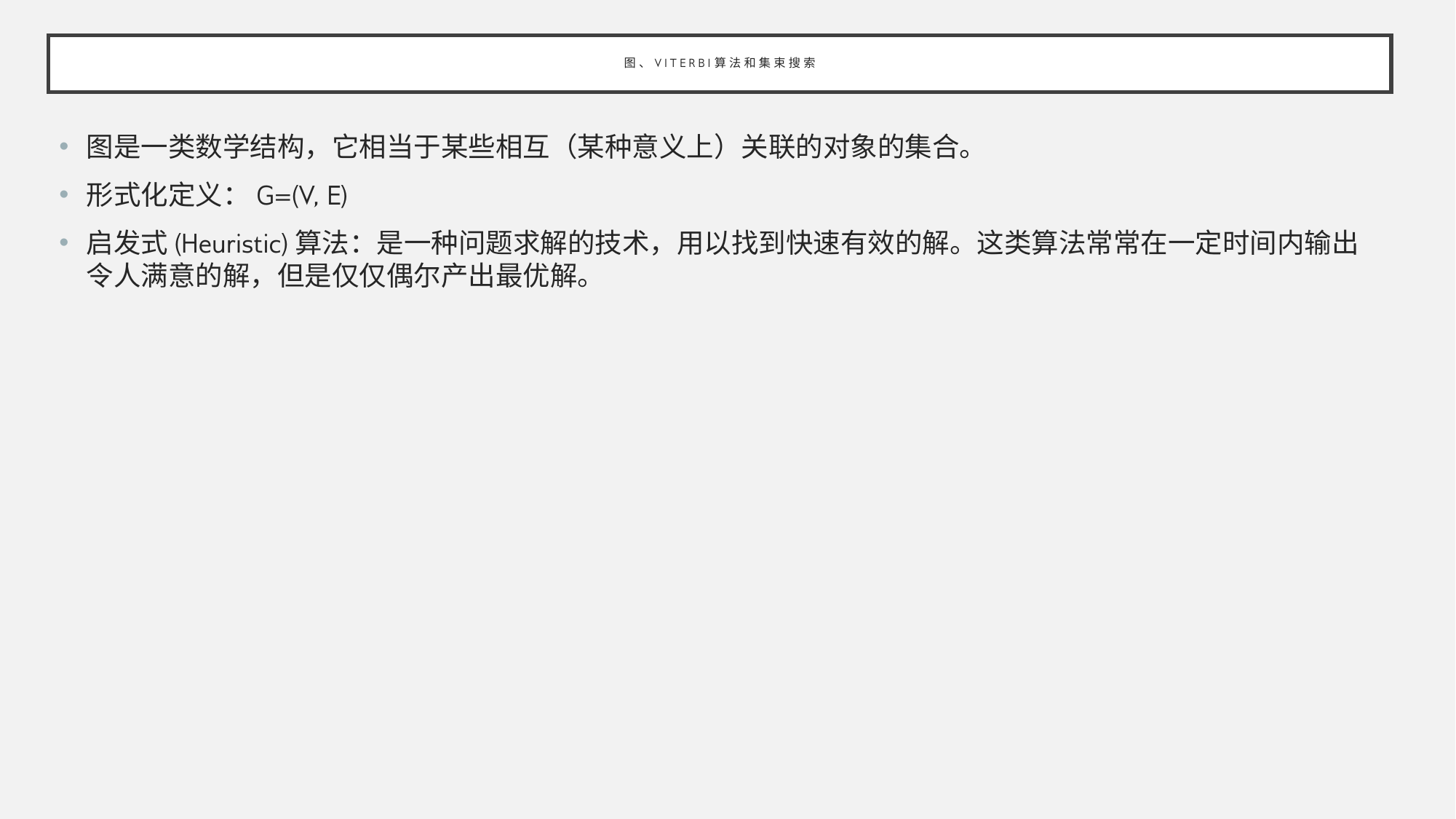

# 图、Viterbi算法和集束搜索
图是一类数学结构，它相当于某些相互（某种意义上）关联的对象的集合。
形式化定义：G=(V, E)
启发式(Heuristic)算法：是一种问题求解的技术，用以找到快速有效的解。这类算法常常在一定时间内输出令人满意的解，但是仅仅偶尔产出最优解。